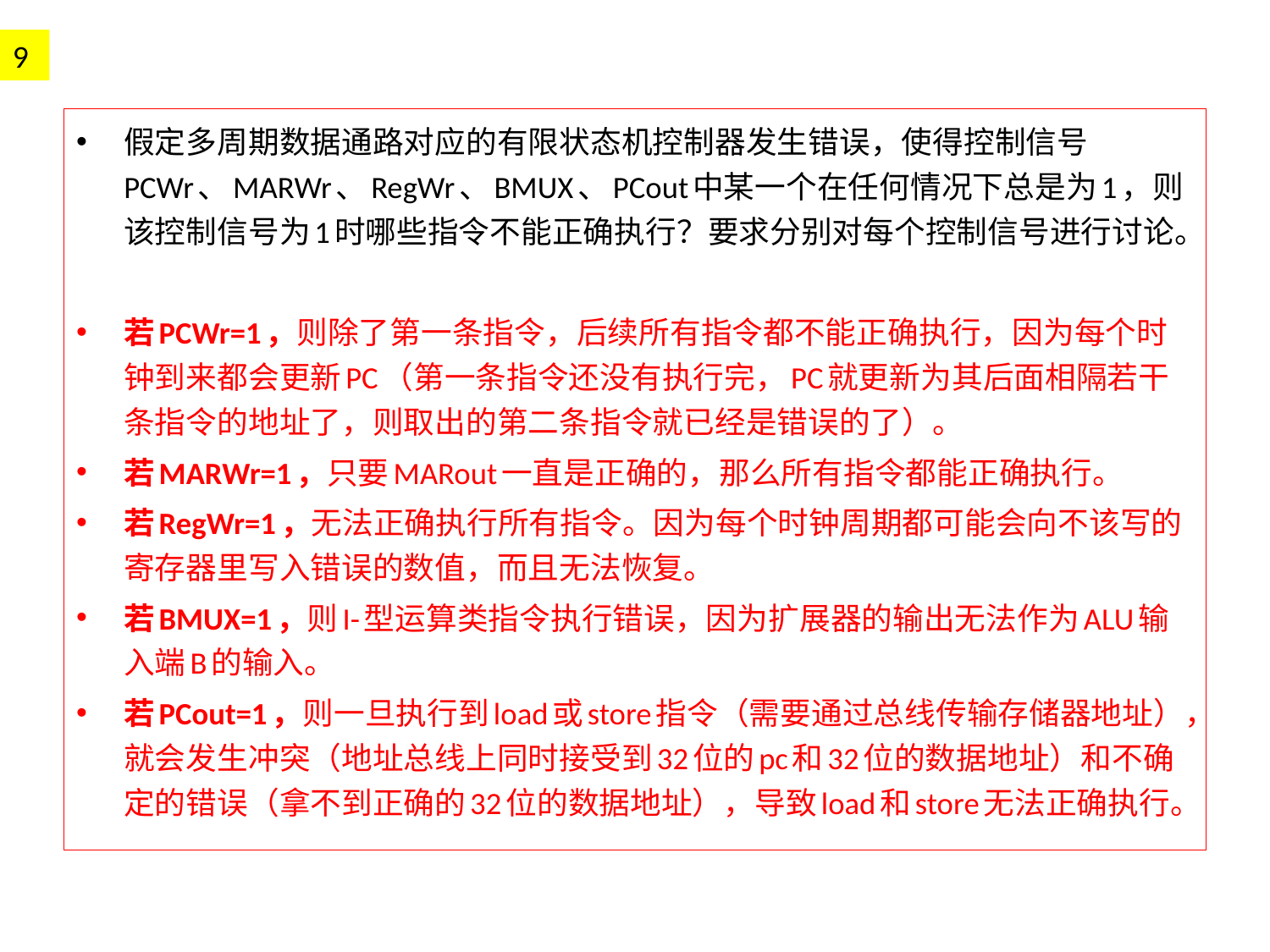

9
假定多周期数据通路对应的有限状态机控制器发生错误，使得控制信号PCWr、MARWr、RegWr、BMUX、PCout中某一个在任何情况下总是为1，则该控制信号为1时哪些指令不能正确执行？要求分别对每个控制信号进行讨论。

若PCWr=1，则除了第一条指令，后续所有指令都不能正确执行，因为每个时钟到来都会更新PC（第一条指令还没有执行完，PC就更新为其后面相隔若干条指令的地址了，则取出的第二条指令就已经是错误的了）。
若MARWr=1，只要MARout一直是正确的，那么所有指令都能正确执行。
若RegWr=1，无法正确执行所有指令。因为每个时钟周期都可能会向不该写的寄存器里写入错误的数值，而且无法恢复。
若BMUX=1，则I-型运算类指令执行错误，因为扩展器的输出无法作为ALU输入端B的输入。
若PCout=1，则一旦执行到load或store指令（需要通过总线传输存储器地址），就会发生冲突（地址总线上同时接受到32位的pc和32位的数据地址）和不确定的错误（拿不到正确的32位的数据地址），导致load和store无法正确执行。